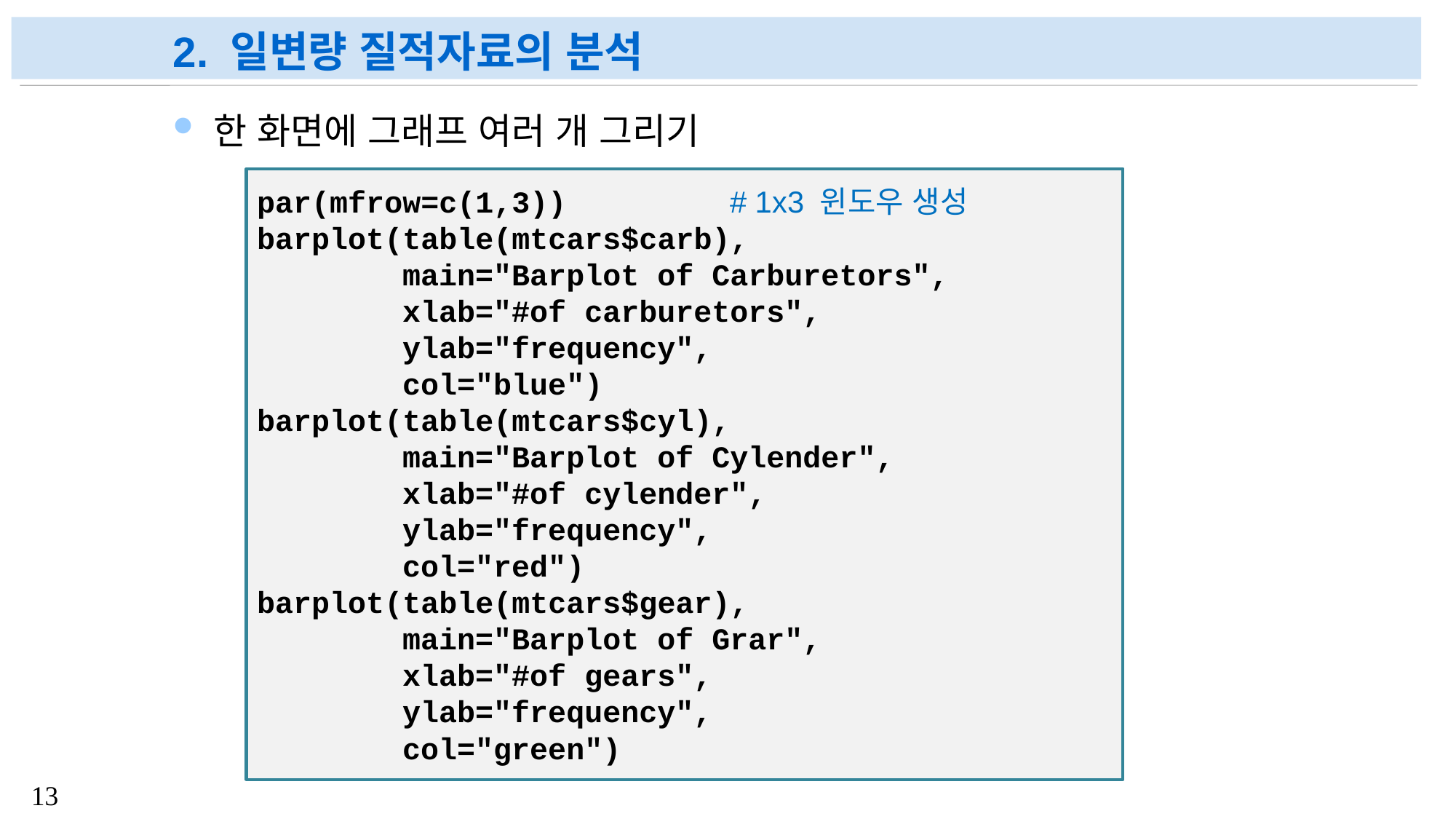

# 2. 일변량 질적자료의 분석
한 화면에 그래프 여러 개 그리기
par(mfrow=c(1,3))         # 1x3 윈도우 생성
barplot(table(mtcars$carb),
        main="Barplot of Carburetors",
        xlab="#of carburetors",
        ylab="frequency",
        col="blue")
barplot(table(mtcars$cyl),
        main="Barplot of Cylender",
        xlab="#of cylender",
        ylab="frequency",
        col="red")
barplot(table(mtcars$gear),
        main="Barplot of Grar",
        xlab="#of gears",
        ylab="frequency",
        col="green")